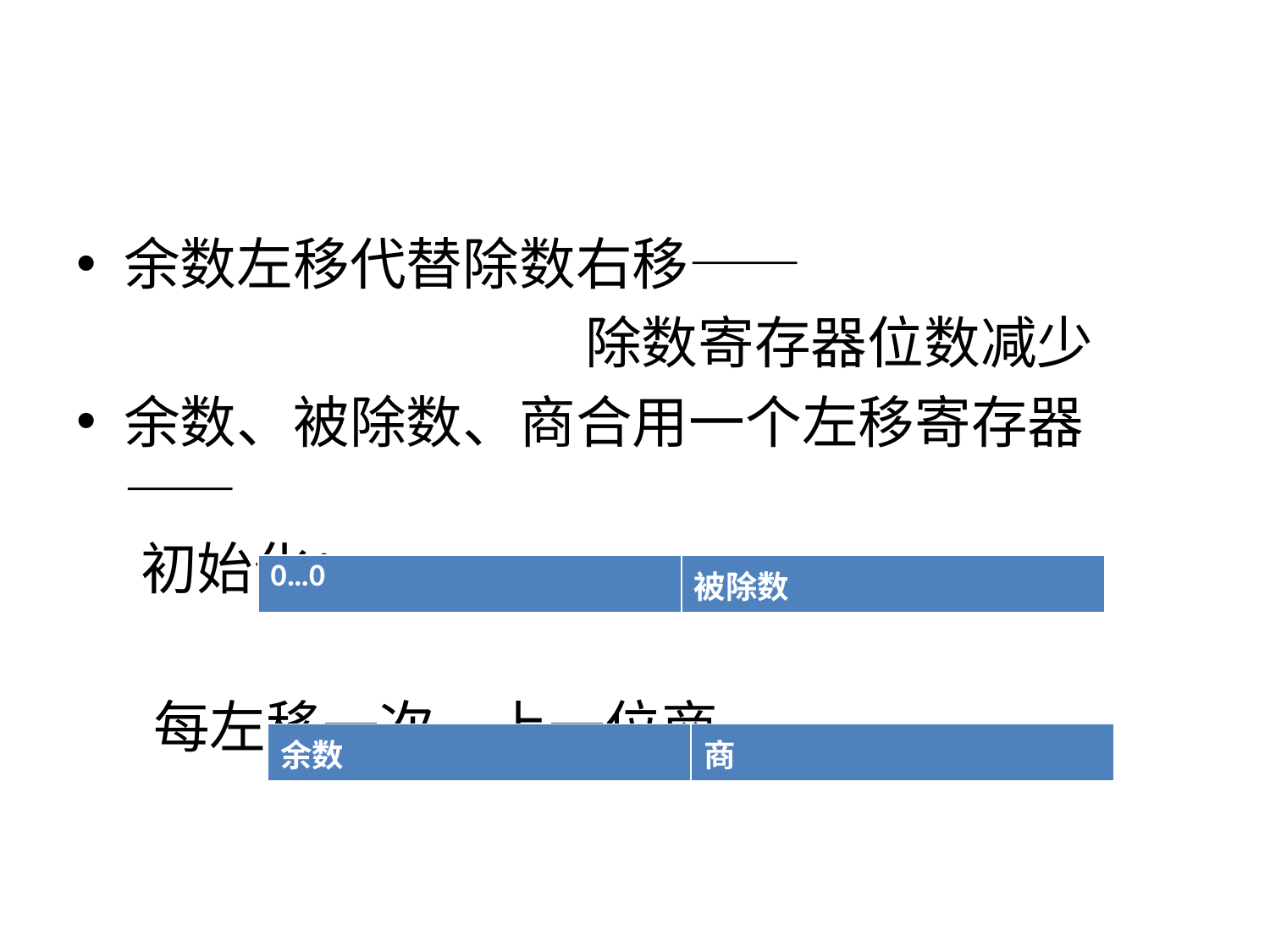

#
余数左移代替除数右移——
                                       除数寄存器位数减少
余数、被除数、商合用一个左移寄存器——
    初始化：

     每左移一次，上一位商
| 0…0 | 被除数 |
| --- | --- |
| 余数 | 商 |
| --- | --- |